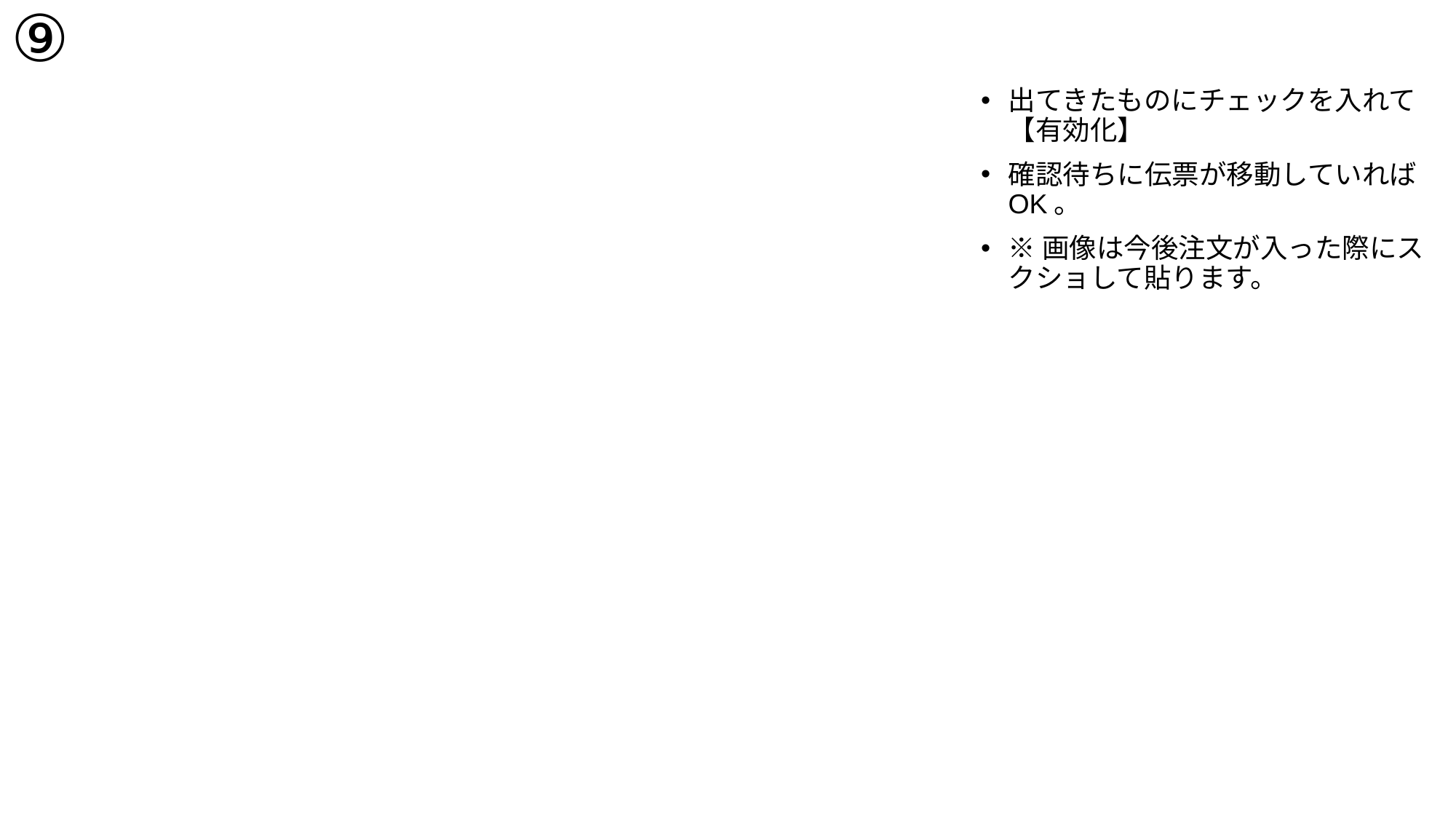

# ⑨
出てきたものにチェックを入れて【有効化】
確認待ちに伝票が移動していればOK。
※画像は今後注文が入った際にスクショして貼ります。